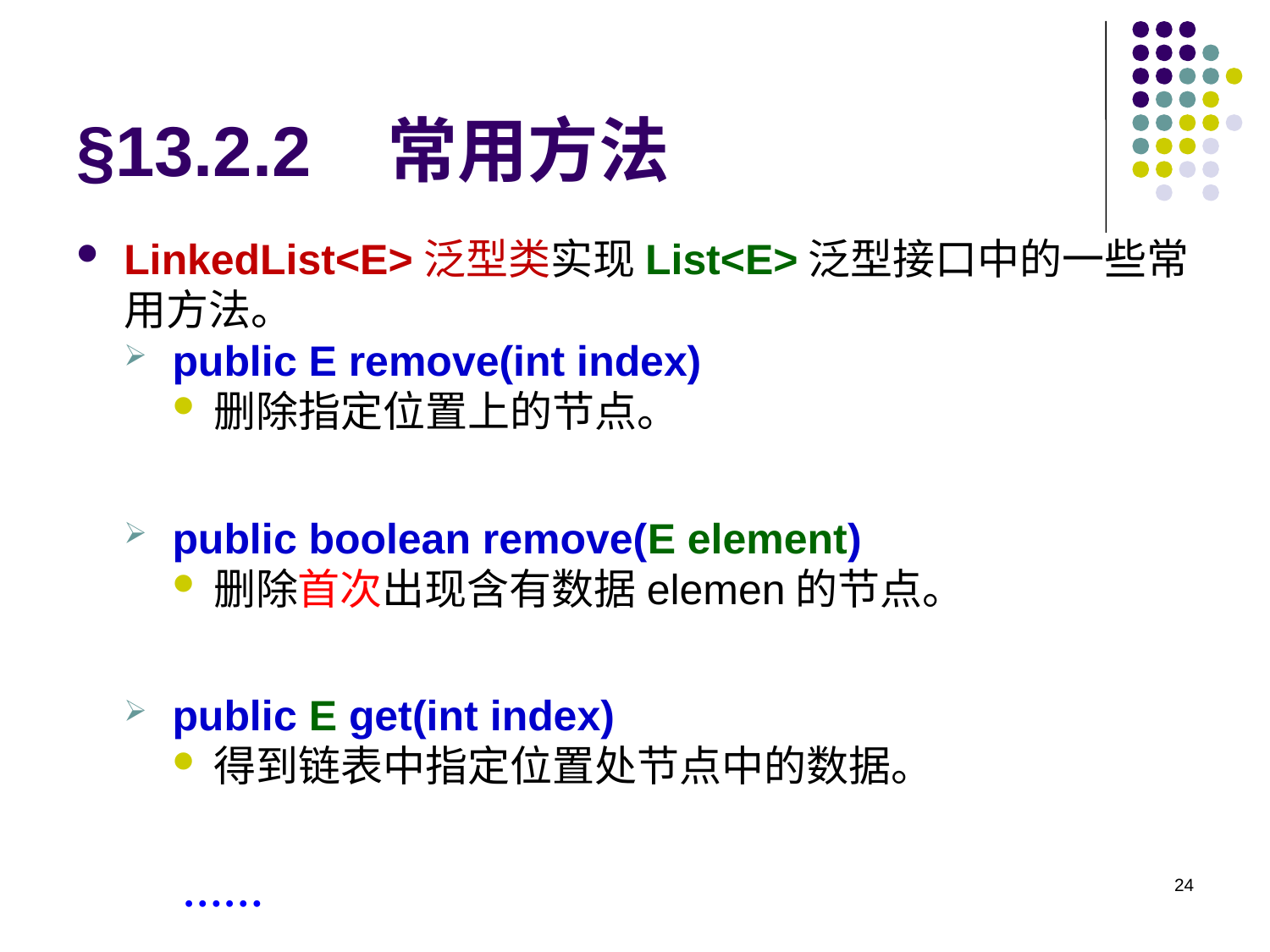

# §13.2.2   常用方法
LinkedList<E>泛型类实现List<E>泛型接口中的一些常用方法。
public E remove(int index)
删除指定位置上的节点。

public boolean remove(E element)
删除首次出现含有数据elemen的节点。

public E get(int index)
得到链表中指定位置处节点中的数据。

 ……

24